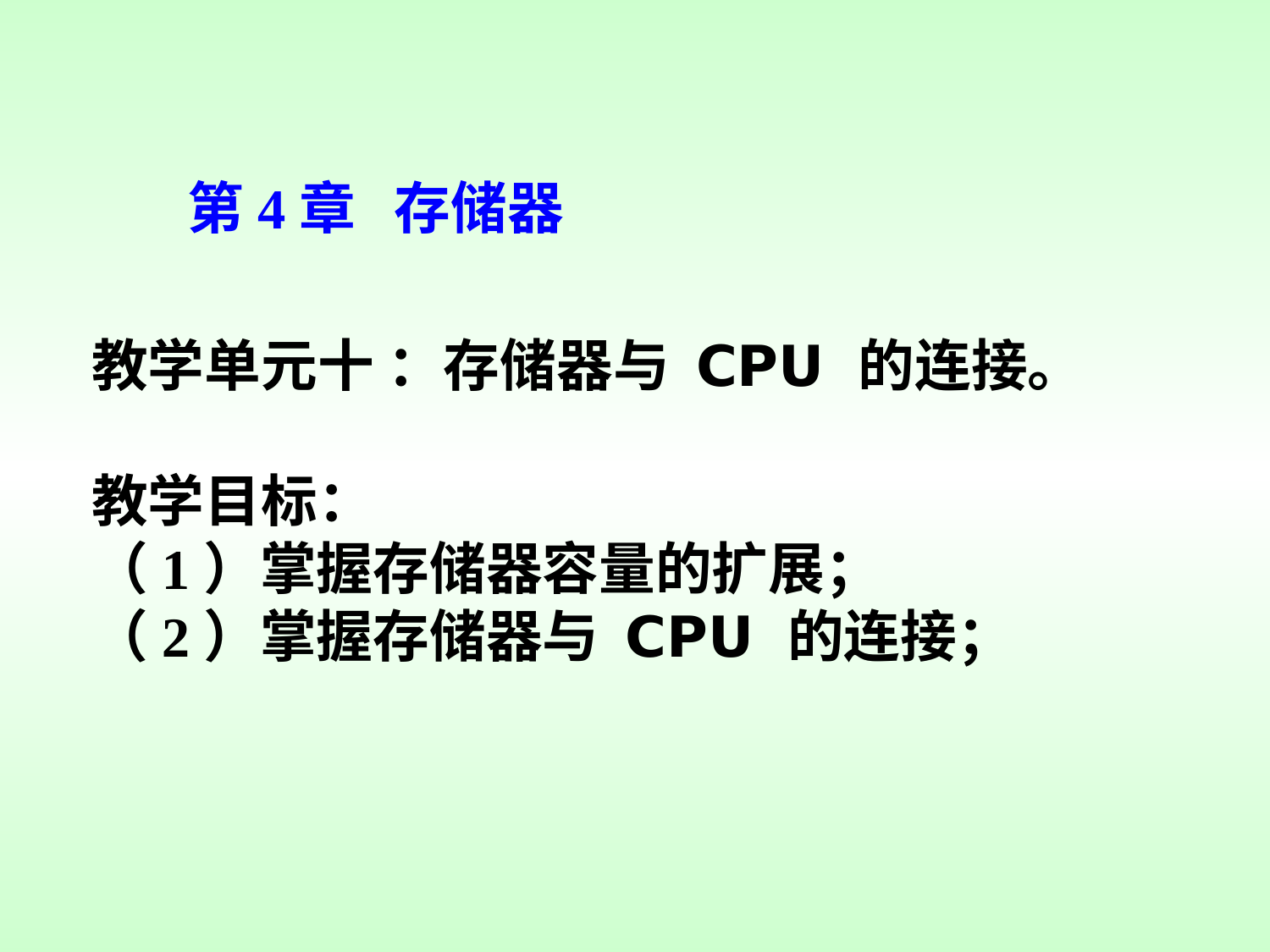

第4章   存储器

教学单元十 ：存储器与 CPU 的连接。

教学目标：
（1）掌握存储器容量的扩展；
（2）掌握存储器与 CPU 的连接；